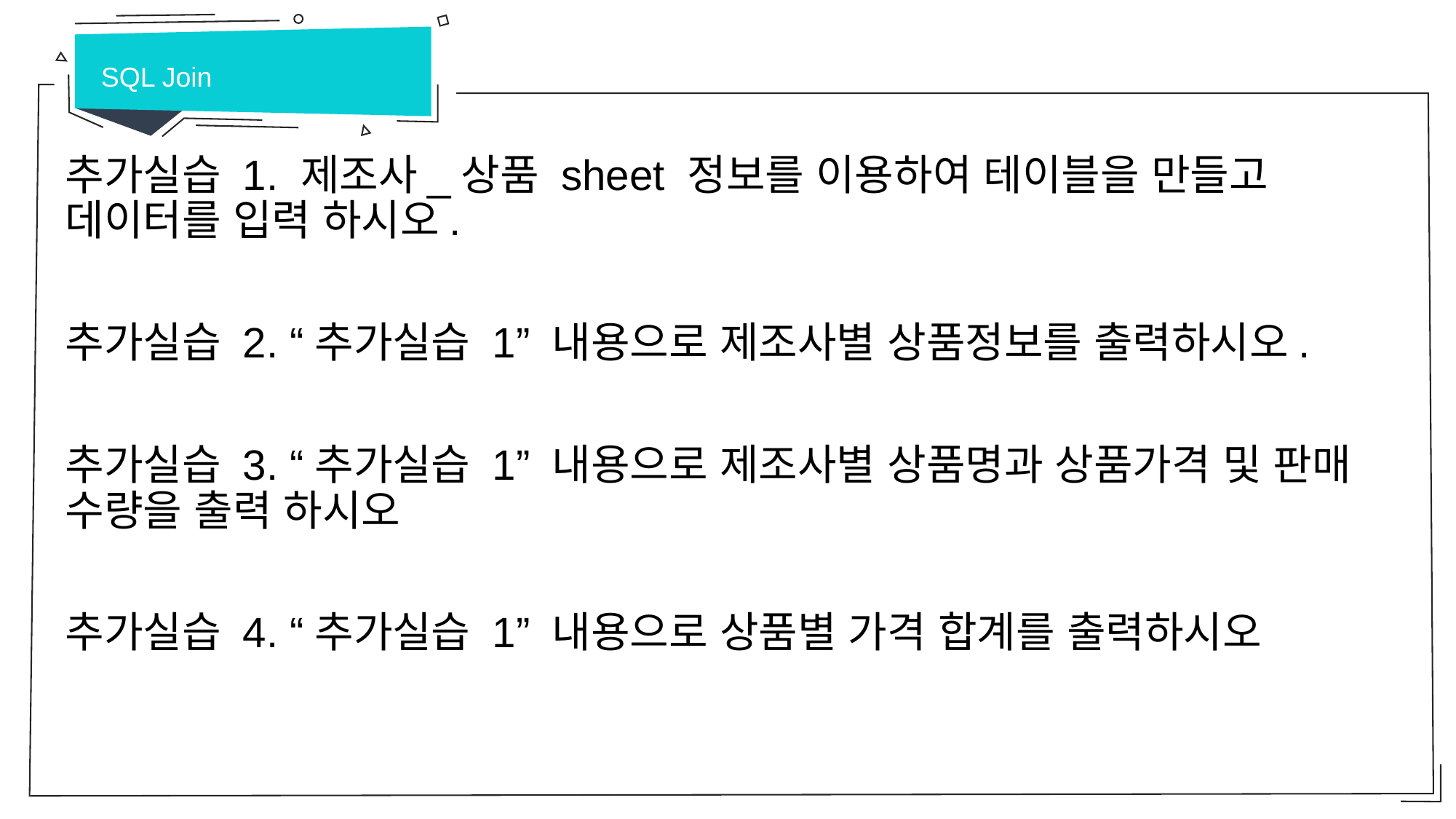

SQL Join
추가실습 1. 제조사_상품 sheet 정보를 이용하여 테이블을 만들고 데이터를 입력 하시오.

추가실습 2. “추가실습 1” 내용으로 제조사별 상품정보를 출력하시오.

추가실습 3. “추가실습 1” 내용으로 제조사별 상품명과 상품가격 및 판매 수량을 출력 하시오

추가실습 4. “추가실습 1” 내용으로 상품별 가격 합계를 출력하시오